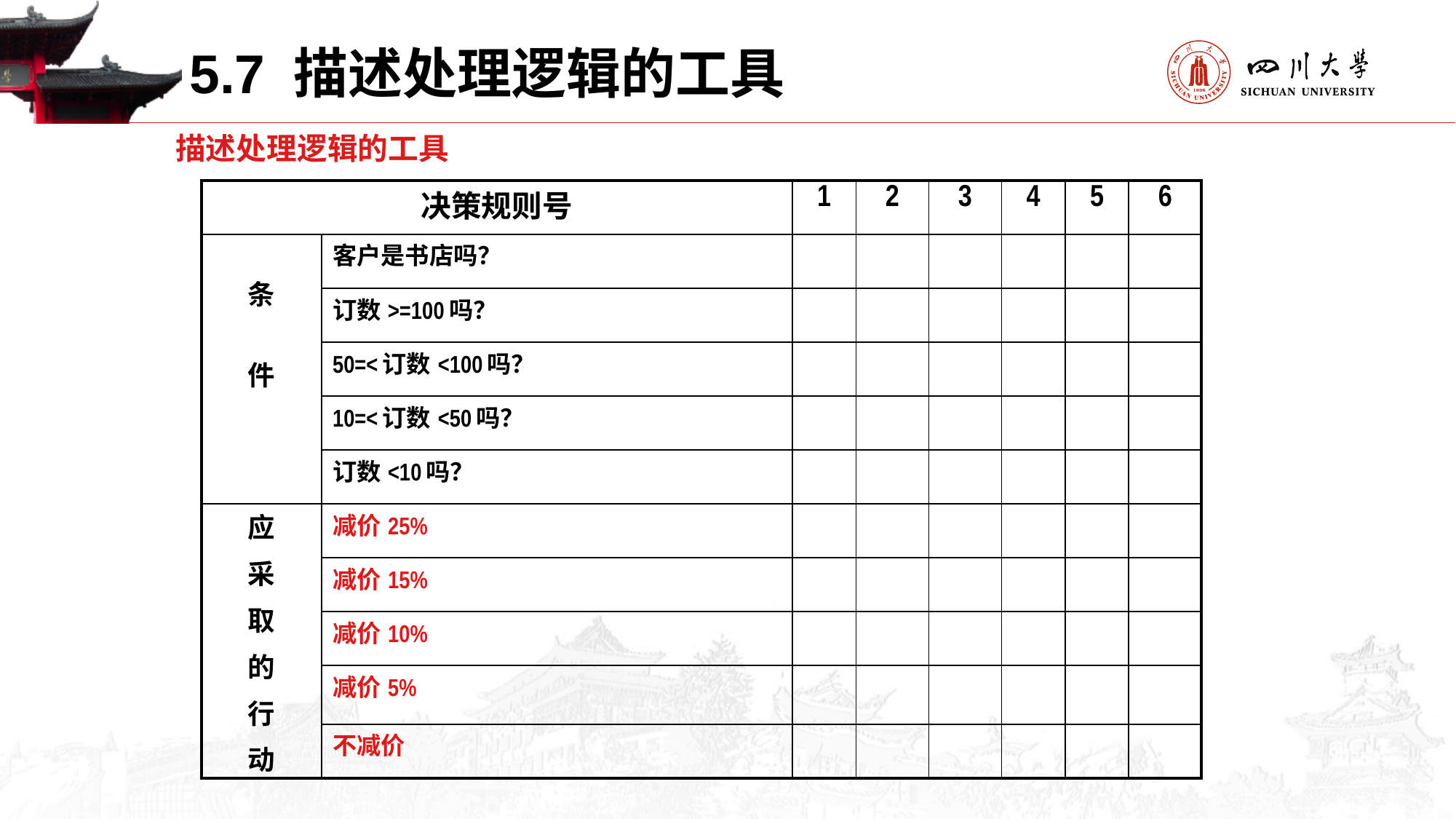

5.7 描述处理逻辑的工具

描述处理逻辑的工具
| 决策规则号 |  | 1 | 2 | 3 | 4 | 5 | 6 |
| --- | --- | --- | --- | --- | --- | --- | --- |
| 条 件 | 客户是书店吗？ |  |  |  |  |  |  |
|  | 订数>=100吗？ |  |  |  |  |  |  |
|  | 50=<订数<100吗？ |  |  |  |  |  |  |
|  | 10=<订数<50吗？ |  |  |  |  |  |  |
|  | 订数<10吗？ |  |  |  |  |  |  |
| 应 采 取 的 行 动 | 减价25% |  |  |  |  |  |  |
|  | 减价15% |  |  |  |  |  |  |
|  | 减价10% |  |  |  |  |  |  |
|  | 减价5% |  |  |  |  |  |  |
|  | 不减价 |  |  |  |  |  |  |